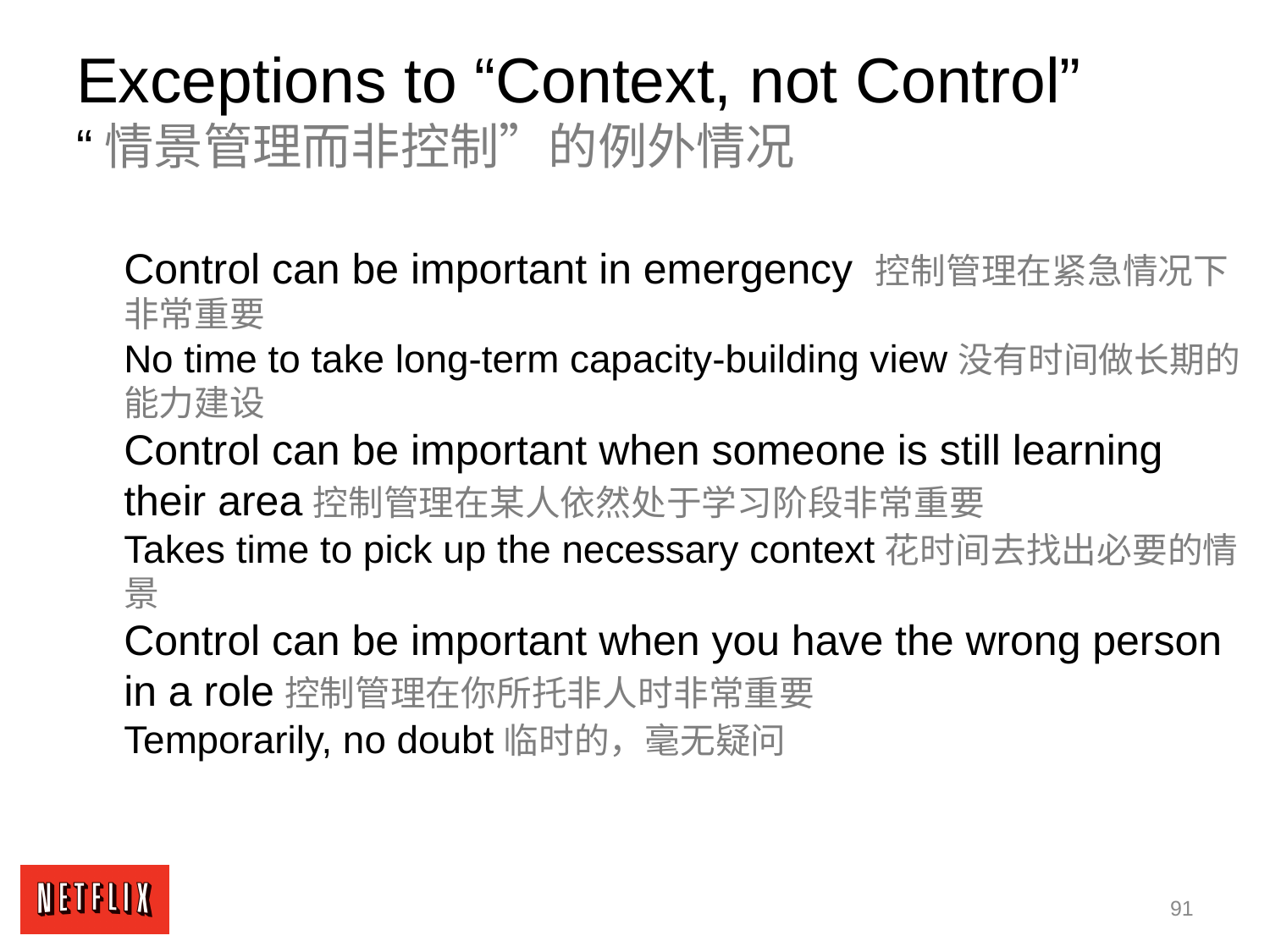

Exceptions to “Context, not Control”
“情景管理而非控制”的例外情况
Control can be important in emergency 控制管理在紧急情况下非常重要
No time to take long-term capacity-building view没有时间做长期的能力建设
Control can be important when someone is still learning their area控制管理在某人依然处于学习阶段非常重要
Takes time to pick up the necessary context花时间去找出必要的情景
Control can be important when you have the wrong person in a role控制管理在你所托非人时非常重要
Temporarily, no doubt临时的，毫无疑问
91